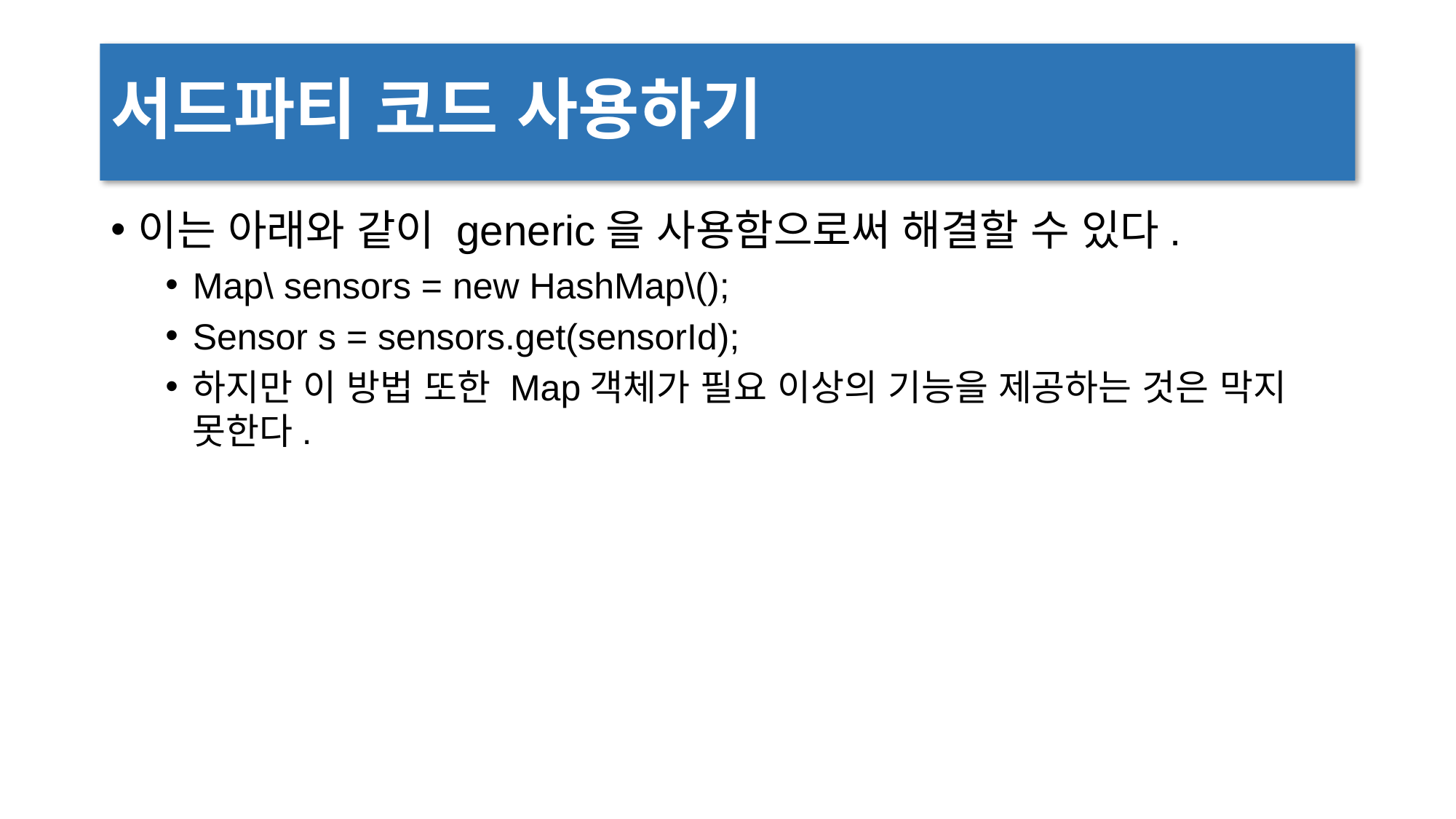

# 서드파티 코드 사용하기
이는 아래와 같이 generic을 사용함으로써 해결할 수 있다.
Map\ sensors = new HashMap\();
Sensor s = sensors.get(sensorId);
하지만 이 방법 또한 Map객체가 필요 이상의 기능을 제공하는 것은 막지 못한다.